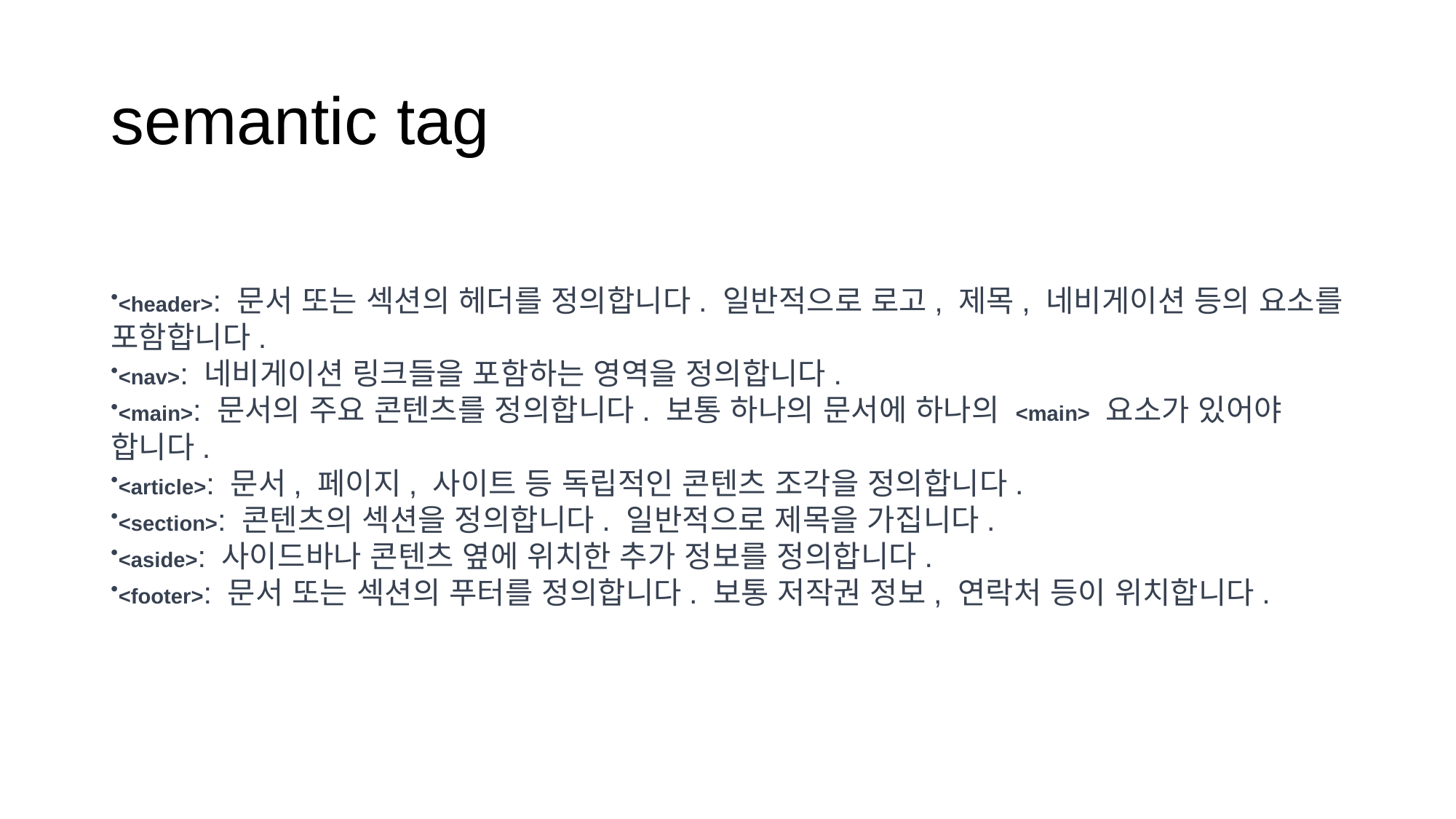

# semantic tag

<header>: 문서 또는 섹션의 헤더를 정의합니다. 일반적으로 로고, 제목, 네비게이션 등의 요소를 포함합니다.
<nav>: 네비게이션 링크들을 포함하는 영역을 정의합니다.
<main>: 문서의 주요 콘텐츠를 정의합니다. 보통 하나의 문서에 하나의 <main> 요소가 있어야 합니다.
<article>: 문서, 페이지, 사이트 등 독립적인 콘텐츠 조각을 정의합니다.
<section>: 콘텐츠의 섹션을 정의합니다. 일반적으로 제목을 가집니다.
<aside>: 사이드바나 콘텐츠 옆에 위치한 추가 정보를 정의합니다.
<footer>: 문서 또는 섹션의 푸터를 정의합니다. 보통 저작권 정보, 연락처 등이 위치합니다.